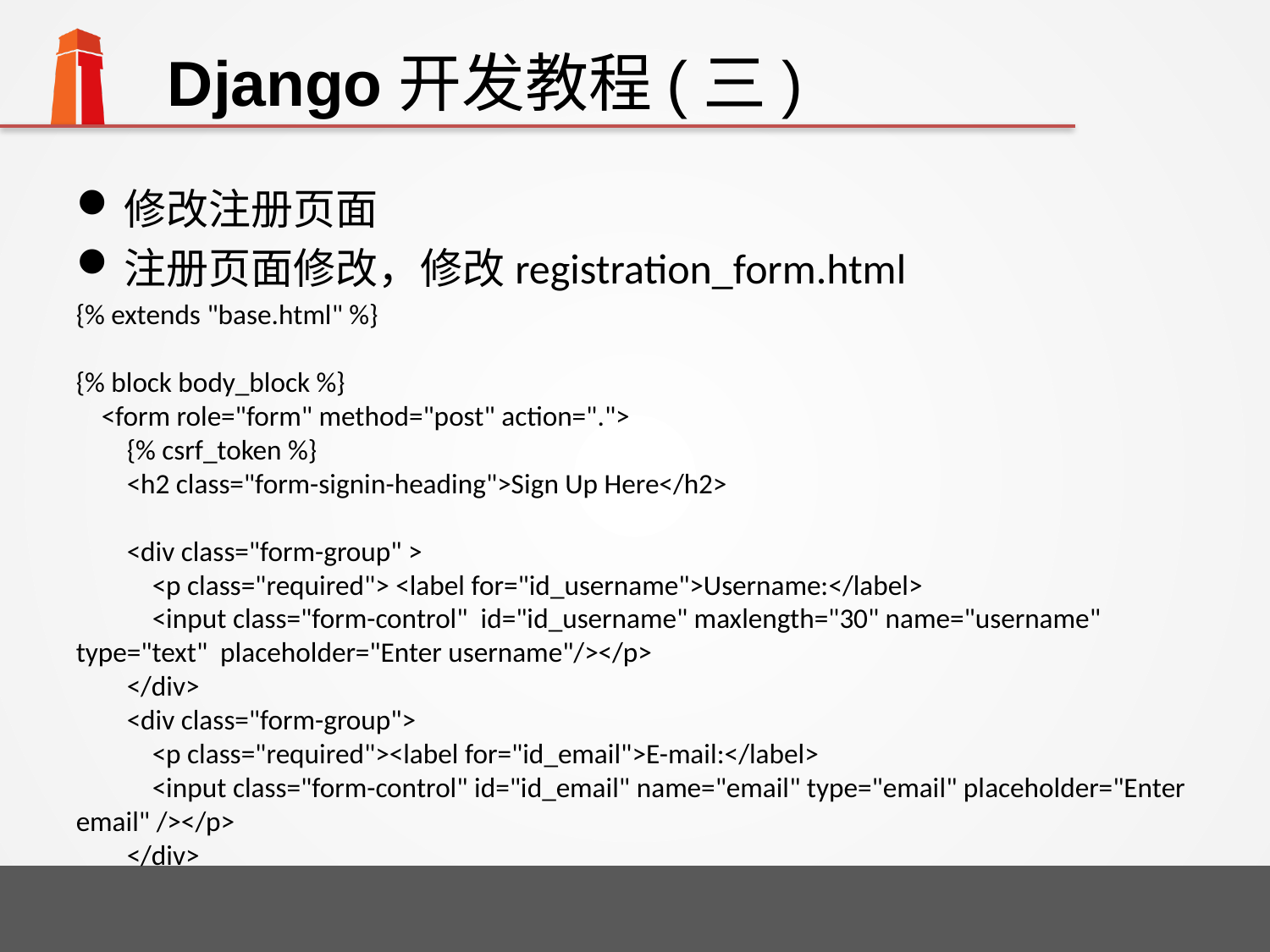

# Django开发教程(三)
修改注册页面
注册页面修改，修改registration_form.html
{% extends "base.html" %}

{% block body_block %}
    <form role="form" method="post" action=".">
        {% csrf_token %}
        <h2 class="form-signin-heading">Sign Up Here</h2>

        <div class="form-group" >
            <p class="required"> <label for="id_username">Username:</label>
            <input class="form-control"  id="id_username" maxlength="30" name="username" type="text"  placeholder="Enter username"/></p>
        </div>
        <div class="form-group">
            <p class="required"><label for="id_email">E-mail:</label>
            <input class="form-control" id="id_email" name="email" type="email" placeholder="Enter email" /></p>
        </div>